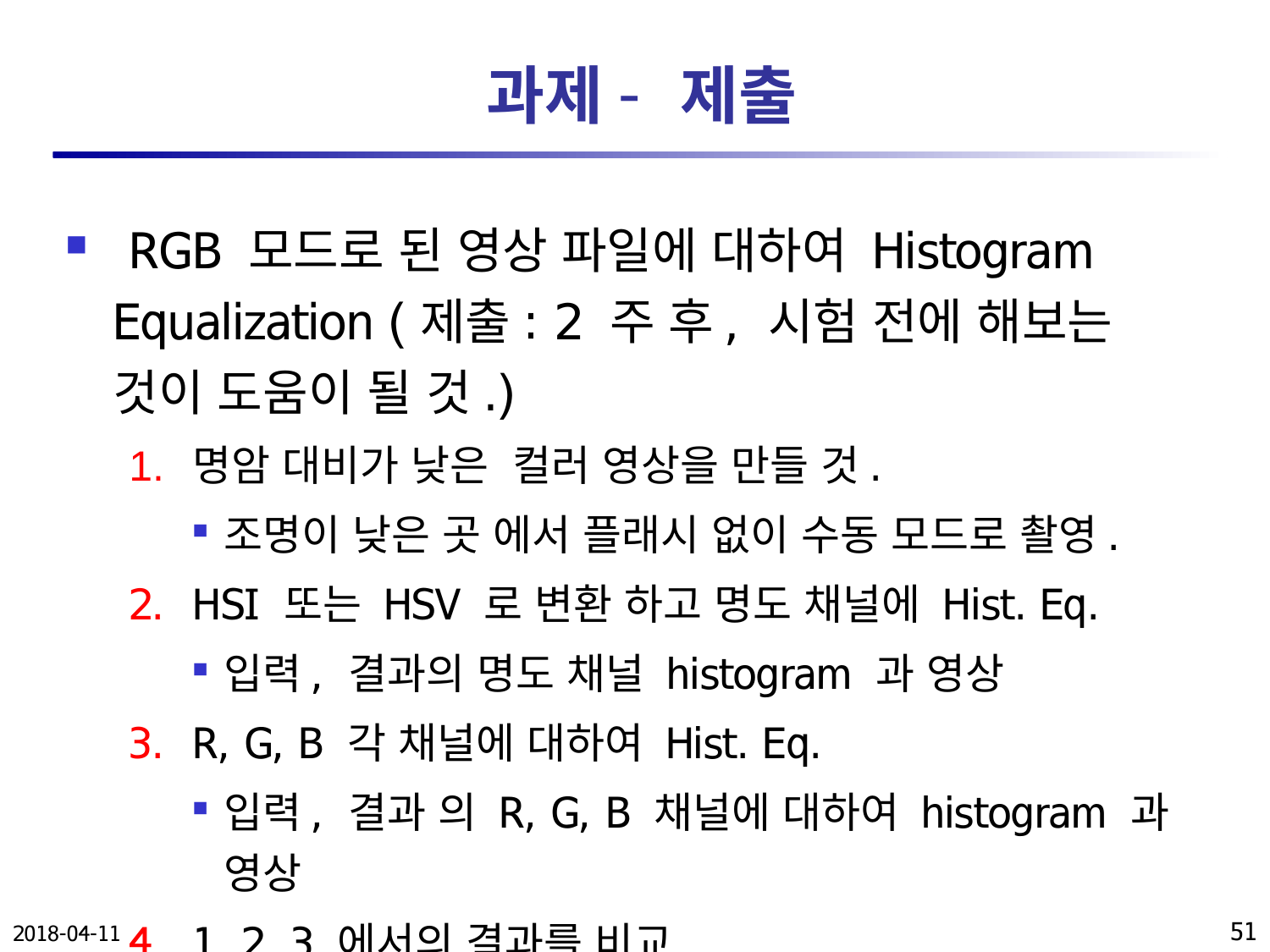

# 과제- 제출
 RGB 모드로 된 영상 파일에 대하여 Histogram Equalization (제출: 2 주 후, 시험 전에 해보는 것이 도움이 될 것.)
명암 대비가 낮은  컬러 영상을 만들 것.
조명이 낮은 곳 에서 플래시 없이 수동 모드로 촬영.
HSI 또는 HSV 로 변환 하고 명도 채널에 Hist. Eq.
입력, 결과의 명도 채널 histogram 과 영상
R, G, B 각 채널에 대하여 Hist. Eq.
입력, 결과 의 R, G, B 채널에 대하여 histogram 과 영상
1, 2, 3 에서의 결과를 비교
2018-04-11
51